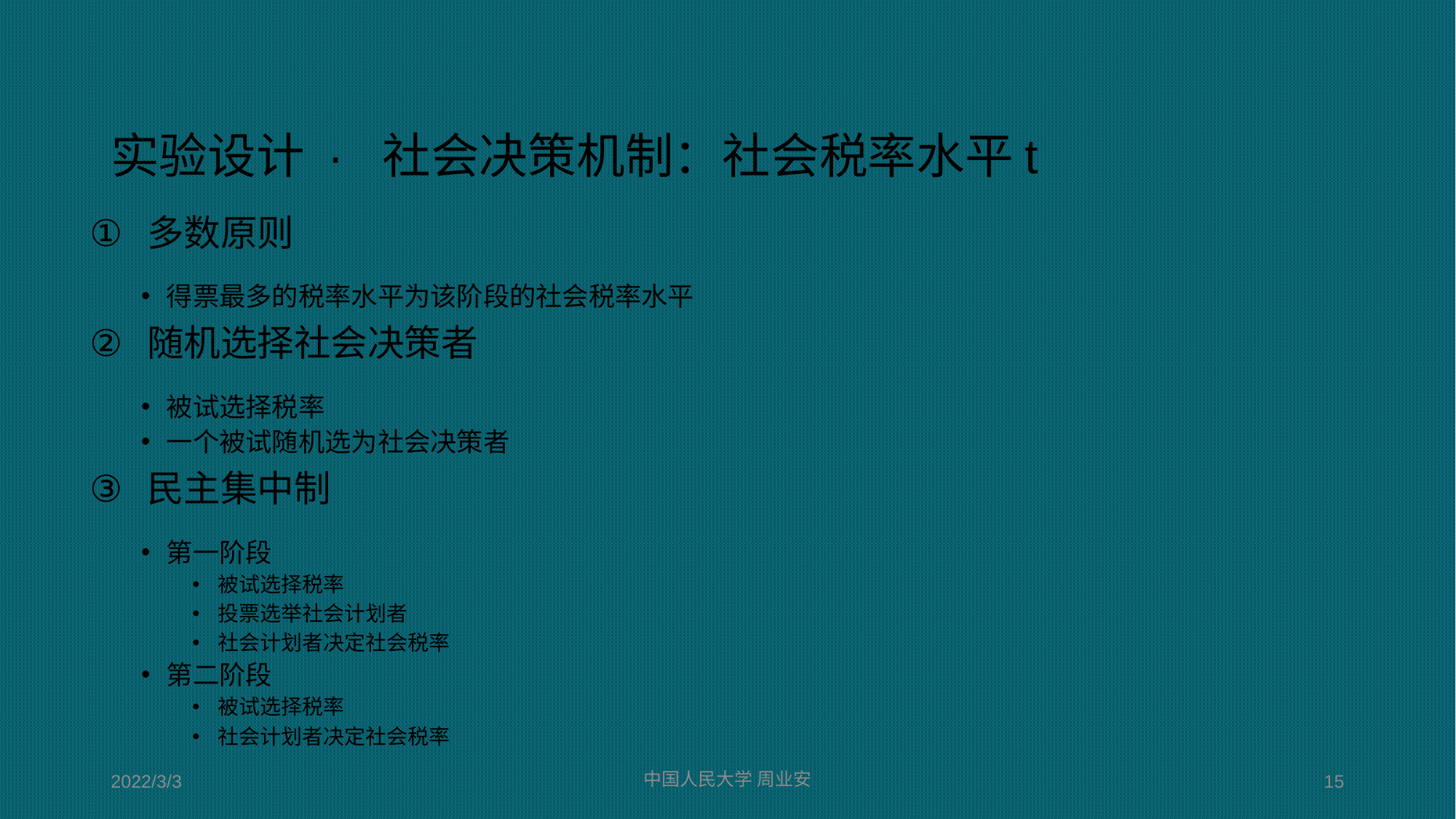

# 实验设计 ·  社会决策机制：社会税率水平t
多数原则
得票最多的税率水平为该阶段的社会税率水平
随机选择社会决策者
被试选择税率
一个被试随机选为社会决策者
民主集中制
第一阶段
被试选择税率
投票选举社会计划者
社会计划者决定社会税率
第二阶段
被试选择税率
社会计划者决定社会税率
2022/3/3
中国人民大学 周业安
15